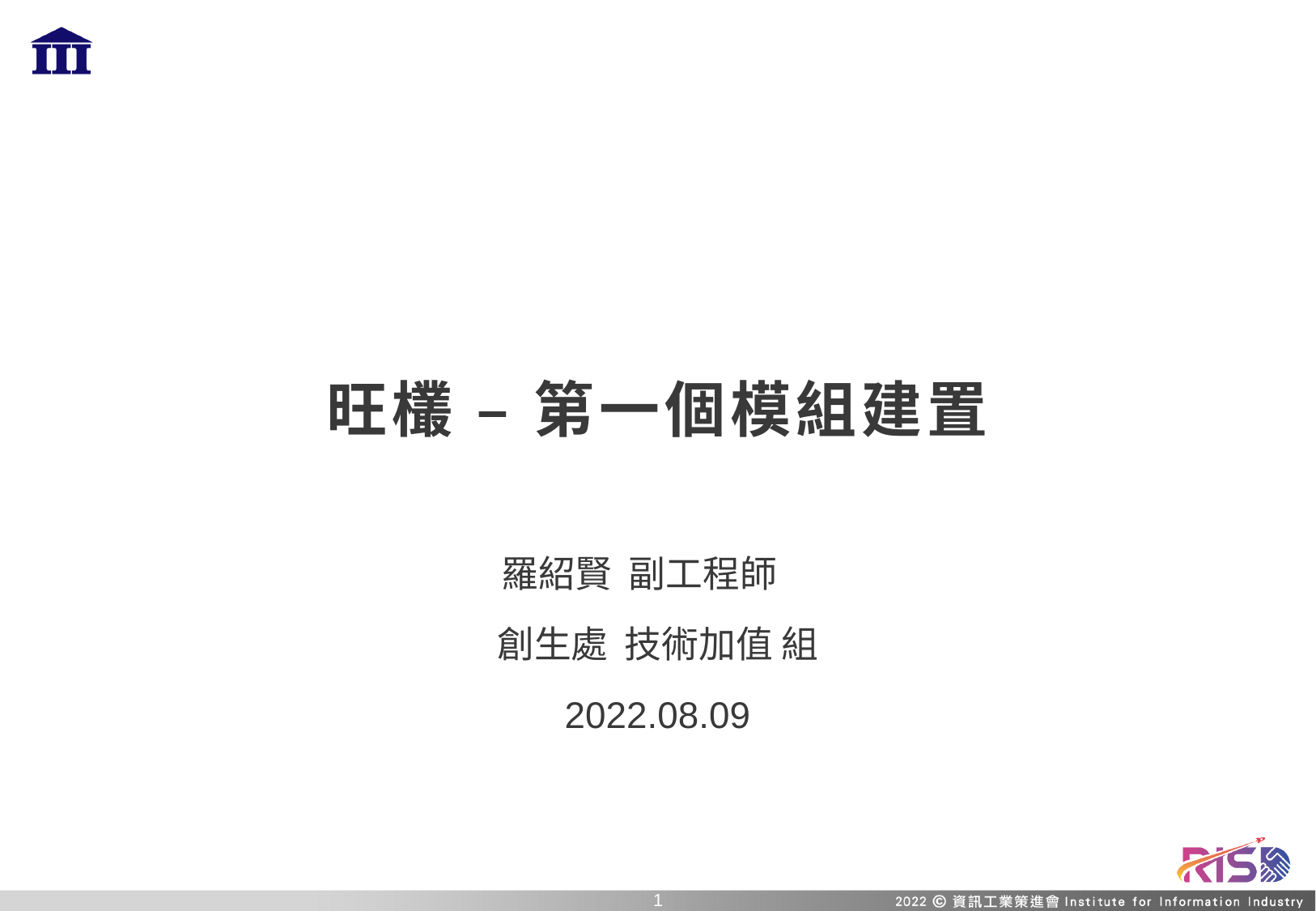

# 旺欉 – 第一個模組建置
羅紹賢  副工程師
創生處  技術加值 組
2022.08.09
1